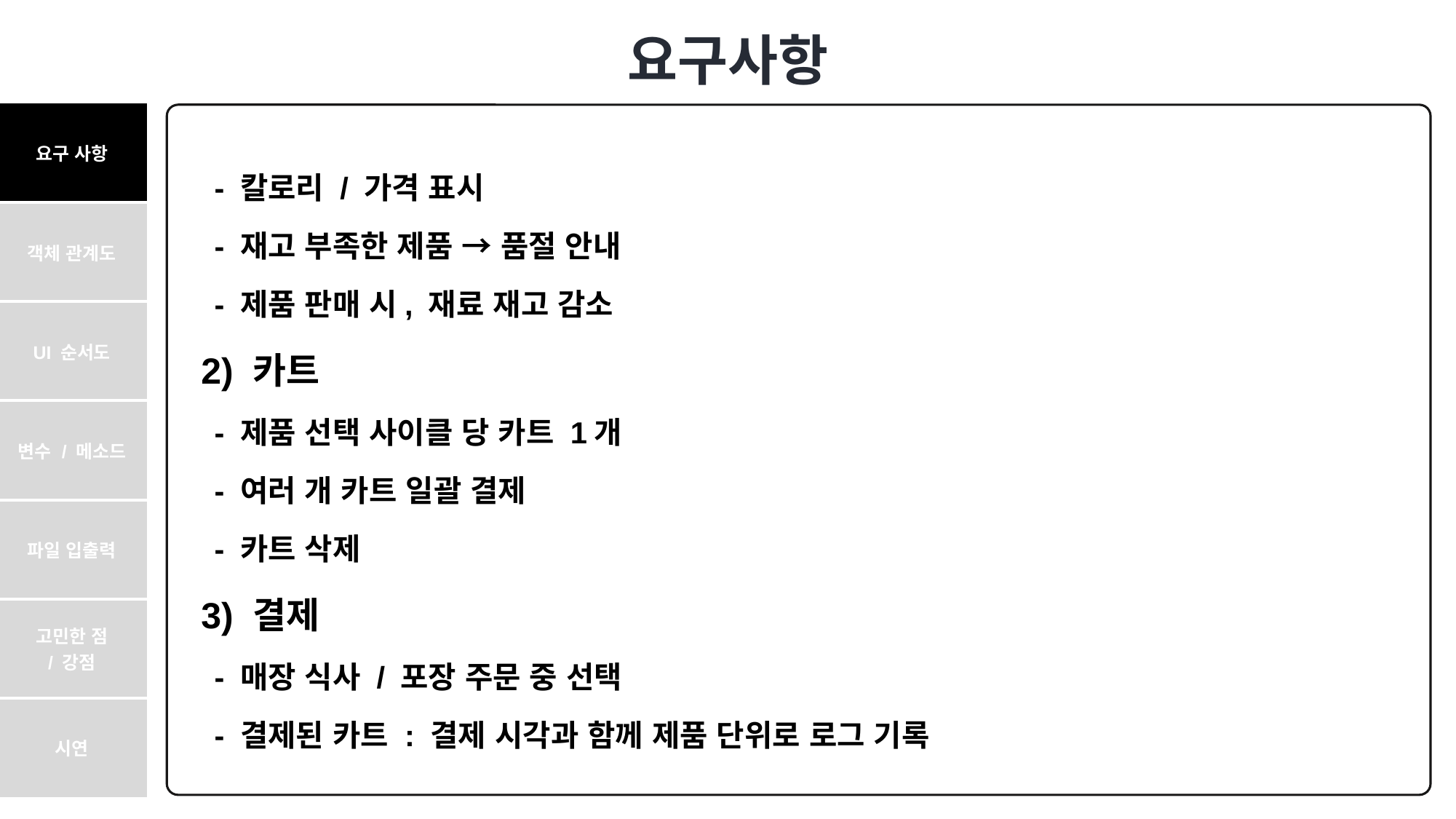

요구사항
| 요구 사항 |
| --- |
| 객체 관계도 |
| UI 순서도 |
| 변수 / 메소드 |
| 파일 입출력 |
| 고민한 점 / 강점 |
| 시연 |
    - 칼로리 / 가격 표시
    - 재고 부족한 제품 → 품절 안내
    - 제품 판매 시, 재료 재고 감소
  2) 카트
    - 제품 선택 사이클 당 카트 1개
    - 여러 개 카트 일괄 결제
    - 카트 삭제
  3) 결제
    - 매장 식사 / 포장 주문 중 선택
    - 결제된 카트 : 결제 시각과 함께 제품 단위로 로그 기록